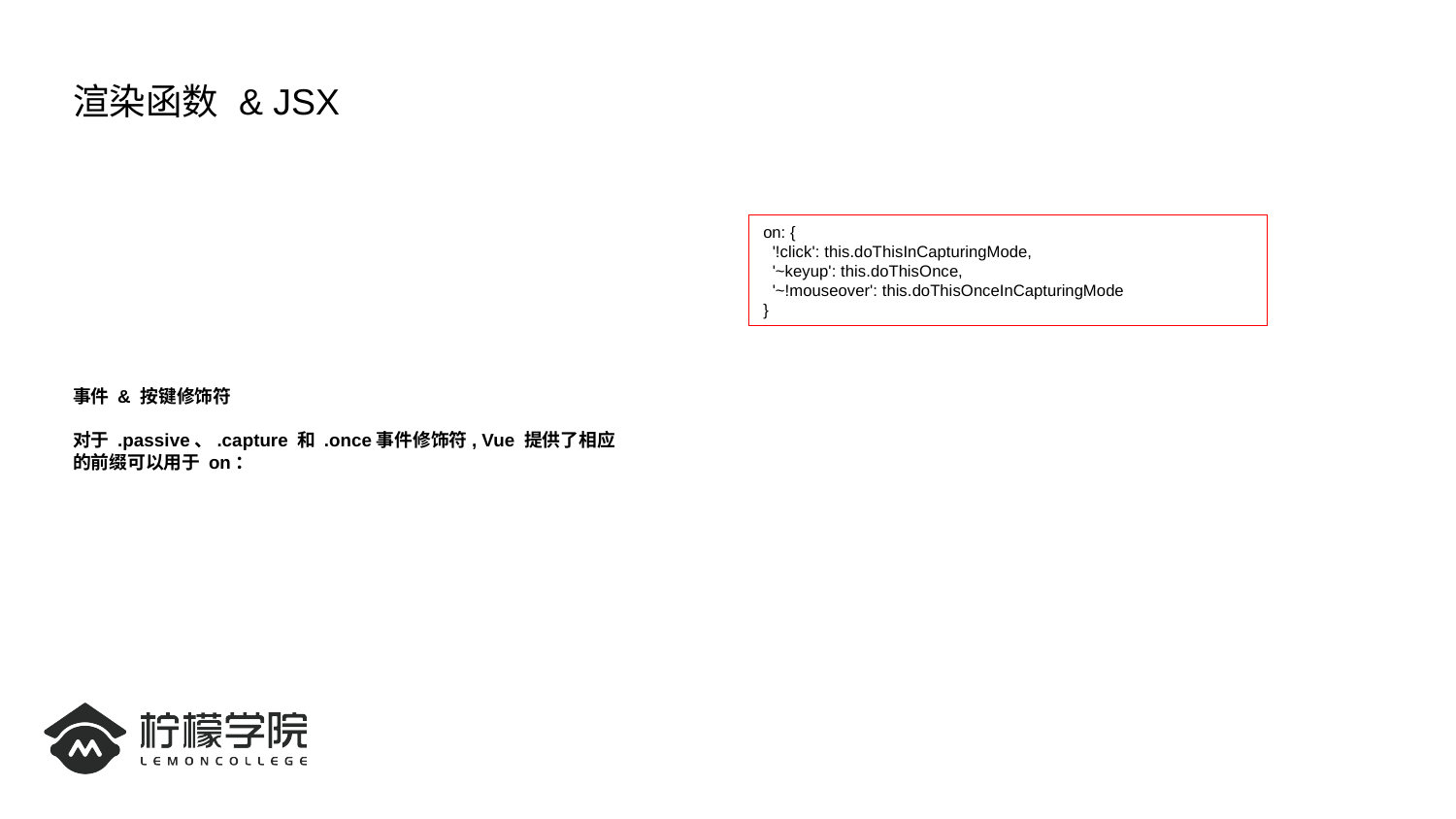

# 渲染函数 & JSX
事件 & 按键修饰符

对于 .passive、.capture 和 .once事件修饰符, Vue 提供了相应的前缀可以用于 on：
on: {
  '!click': this.doThisInCapturingMode,
  '~keyup': this.doThisOnce,
  '~!mouseover': this.doThisOnceInCapturingMode
}